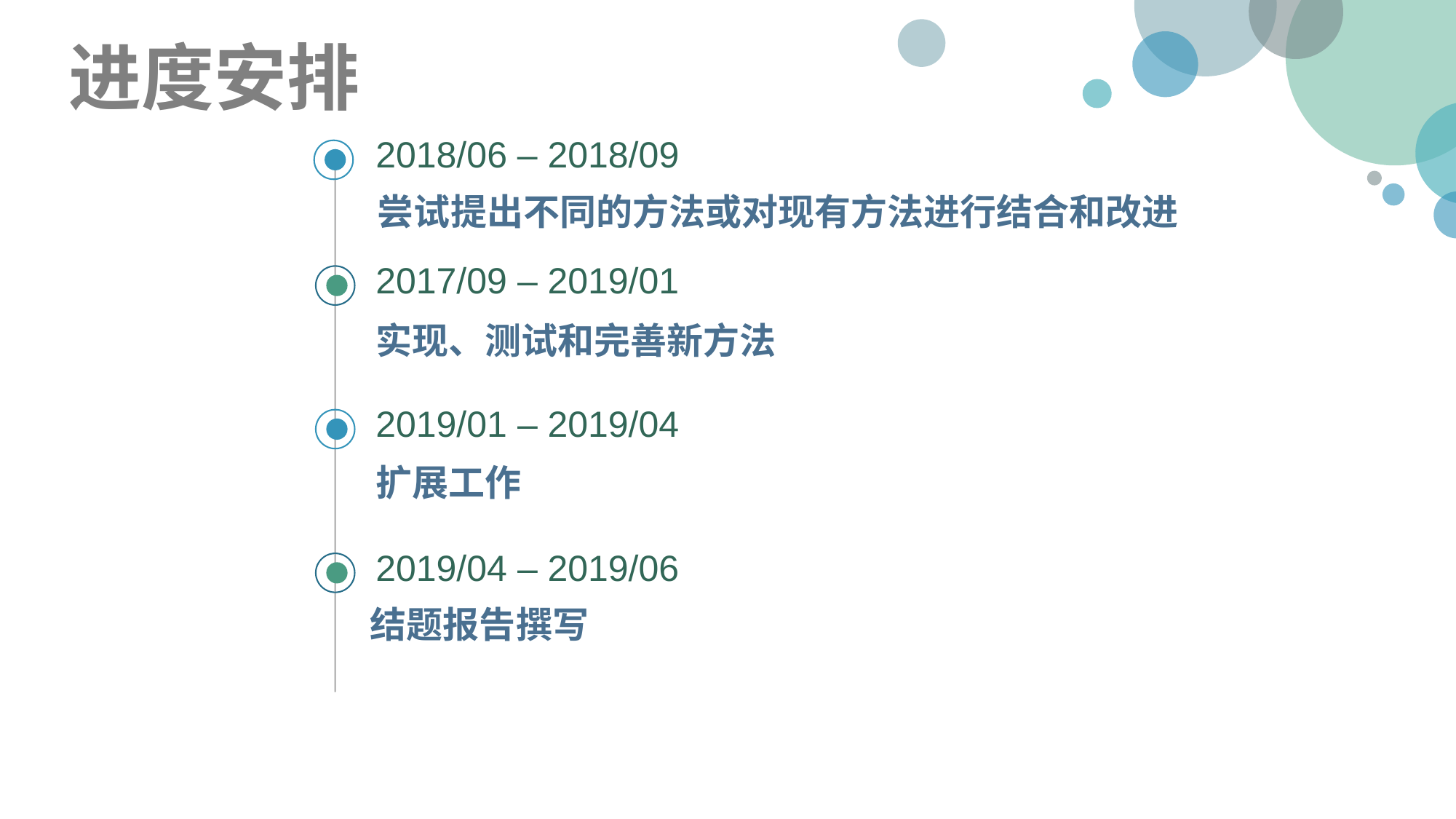

进度安排
2018/06 – 2018/09

尝试提出不同的方法或对现有方法进行结合和改进
2017/09 – 2019/01

实现、测试和完善新方法
2019/01 – 2019/04

扩展工作
2019/04 – 2019/06

结题报告撰写